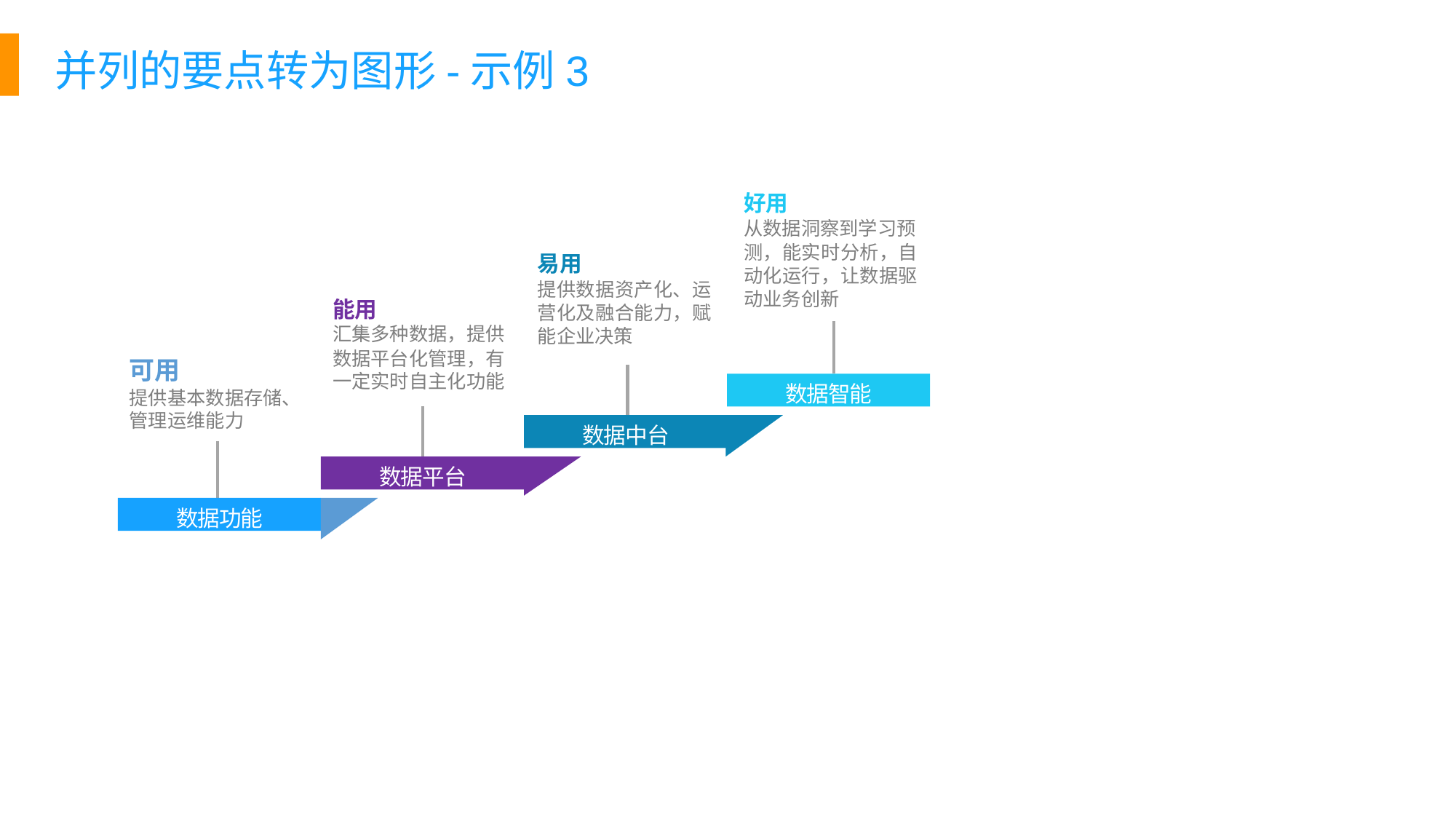

并列的要点转为图形-示例3
好用
从数据洞察到学习预
测，能实时分析，自 动化运行，让数据驱 动业务创新
易用
提供数据资产化、运 营化及融合能力，赋 能企业决策
能用
汇集多种数据，提供
数据平台化管理，有 一定实时自主化功能

可用

数据智能
提供基本数据存储、
管理运维能力

数据中台

数据平台
数据功能